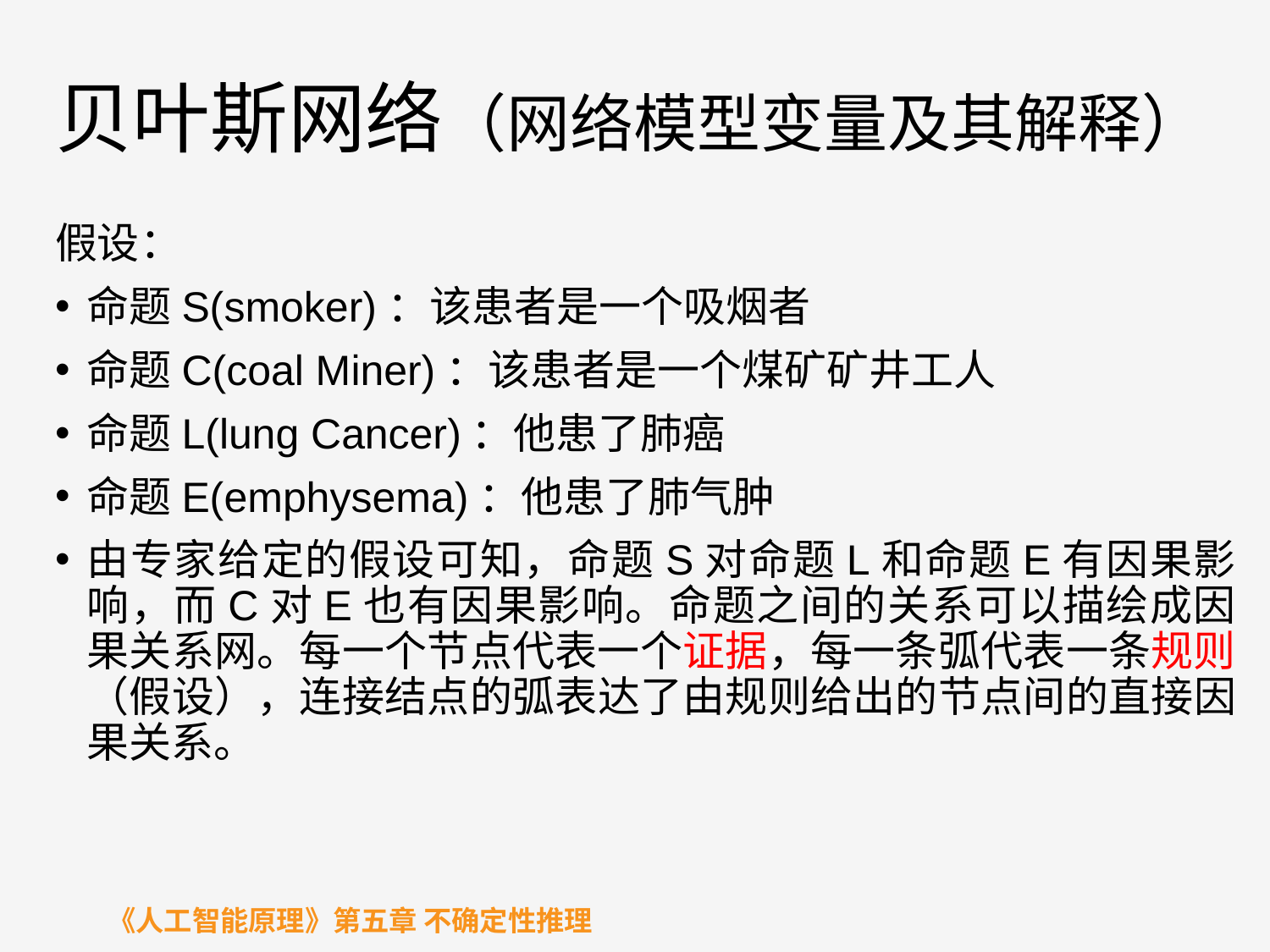

# 贝叶斯网络（网络模型变量及其解释）
假设：
命题S(smoker)：该患者是一个吸烟者
命题C(coal Miner)：该患者是一个煤矿矿井工人
命题L(lung Cancer)：他患了肺癌
命题E(emphysema)：他患了肺气肿
由专家给定的假设可知，命题S对命题L和命题E有因果影响，而C对E也有因果影响。命题之间的关系可以描绘成因果关系网。每一个节点代表一个证据，每一条弧代表一条规则（假设），连接结点的弧表达了由规则给出的节点间的直接因果关系。

《人工智能原理》第五章 不确定性推理